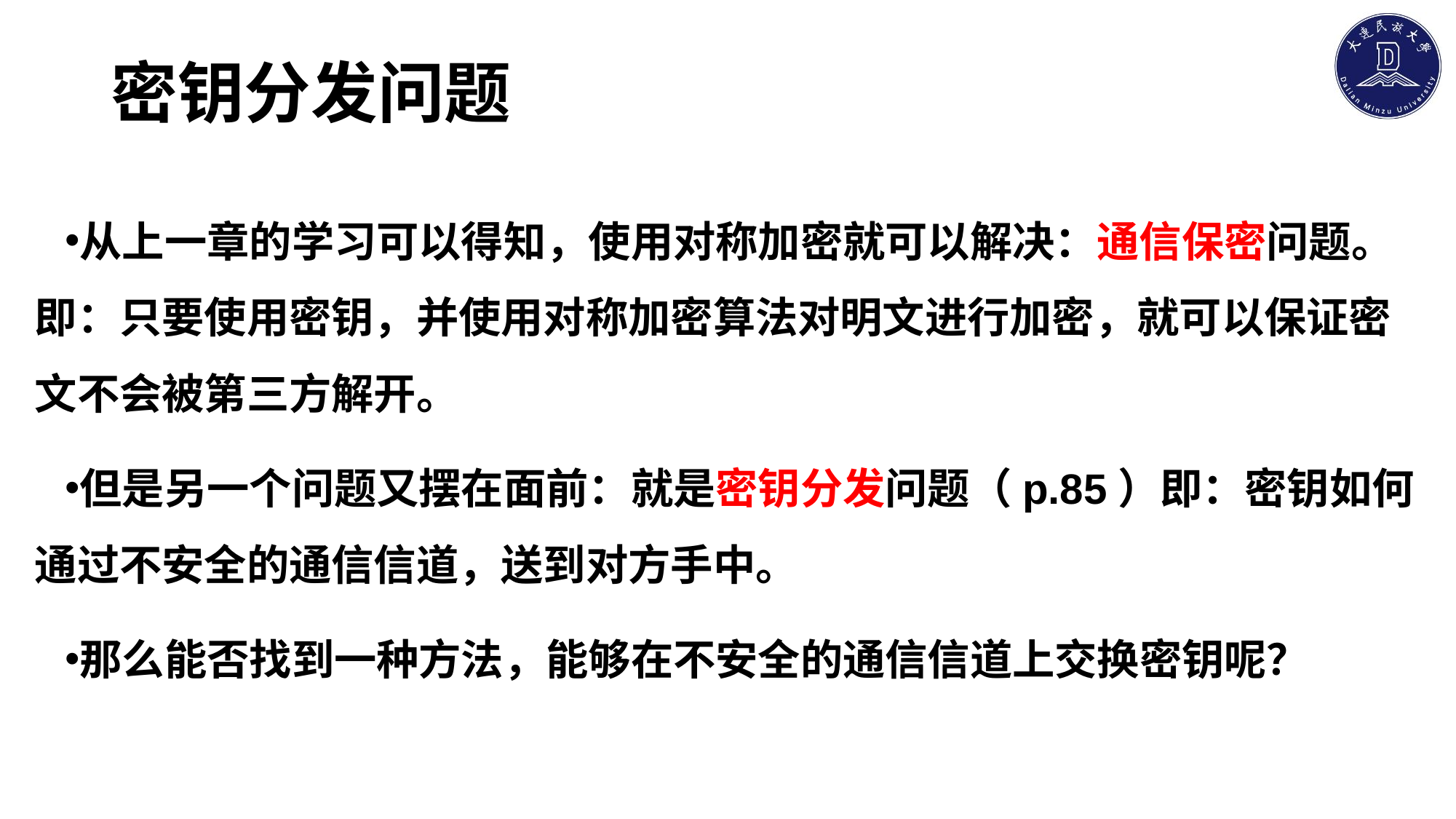

# 密钥分发问题
从上一章的学习可以得知，使用对称加密就可以解决：通信保密问题。即：只要使用密钥，并使用对称加密算法对明文进行加密，就可以保证密文不会被第三方解开。
但是另一个问题又摆在面前：就是密钥分发问题（p.85）即：密钥如何通过不安全的通信信道，送到对方手中。
那么能否找到一种方法，能够在不安全的通信信道上交换密钥呢？